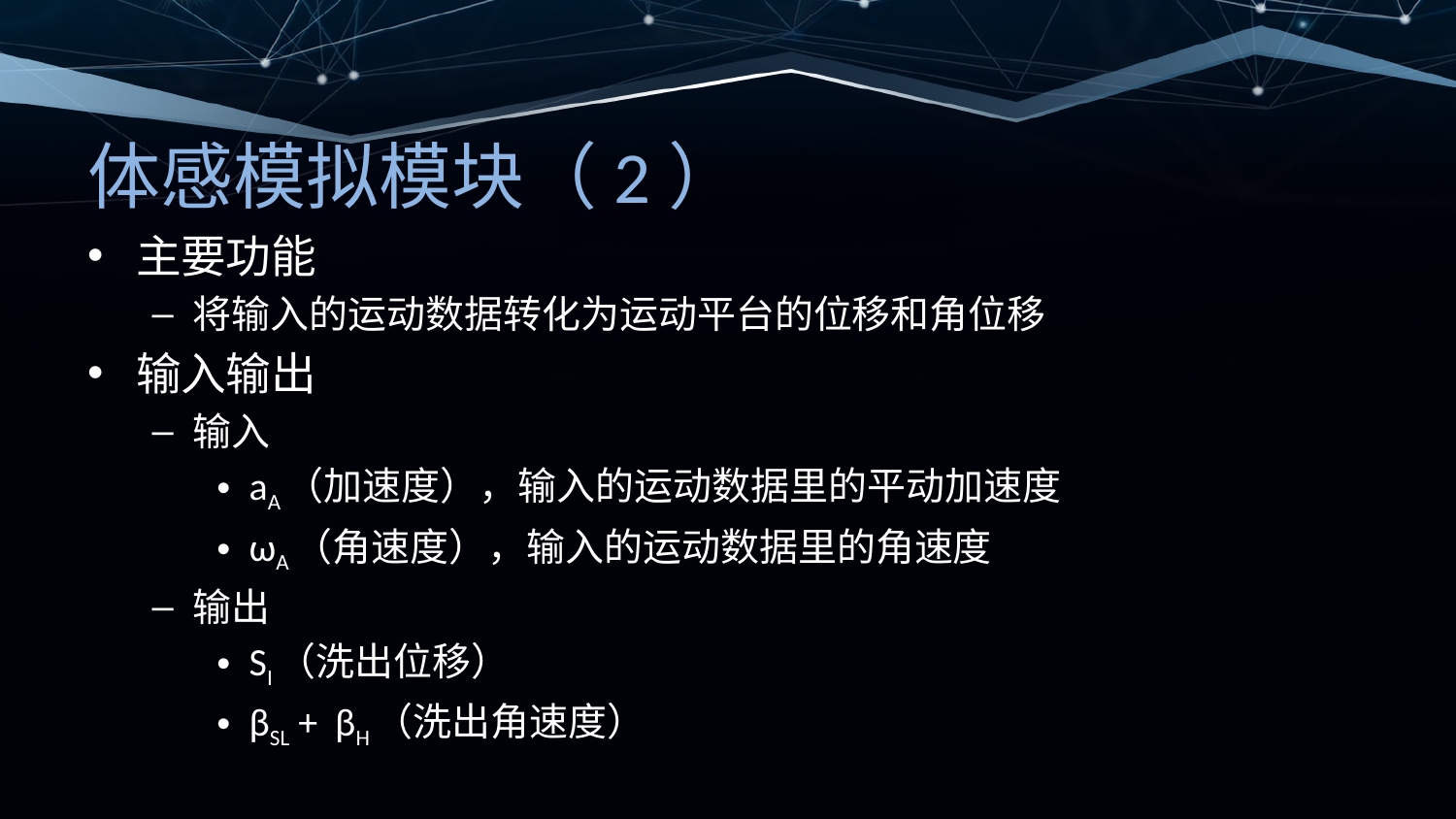

# 体感模拟模块（2）
主要功能
将输入的运动数据转化为运动平台的位移和角位移
输入输出
输入
aA（加速度），输入的运动数据里的平动加速度
ωA（角速度），输入的运动数据里的角速度
输出
SI（洗出位移）
βSL +  βH（洗出角速度）